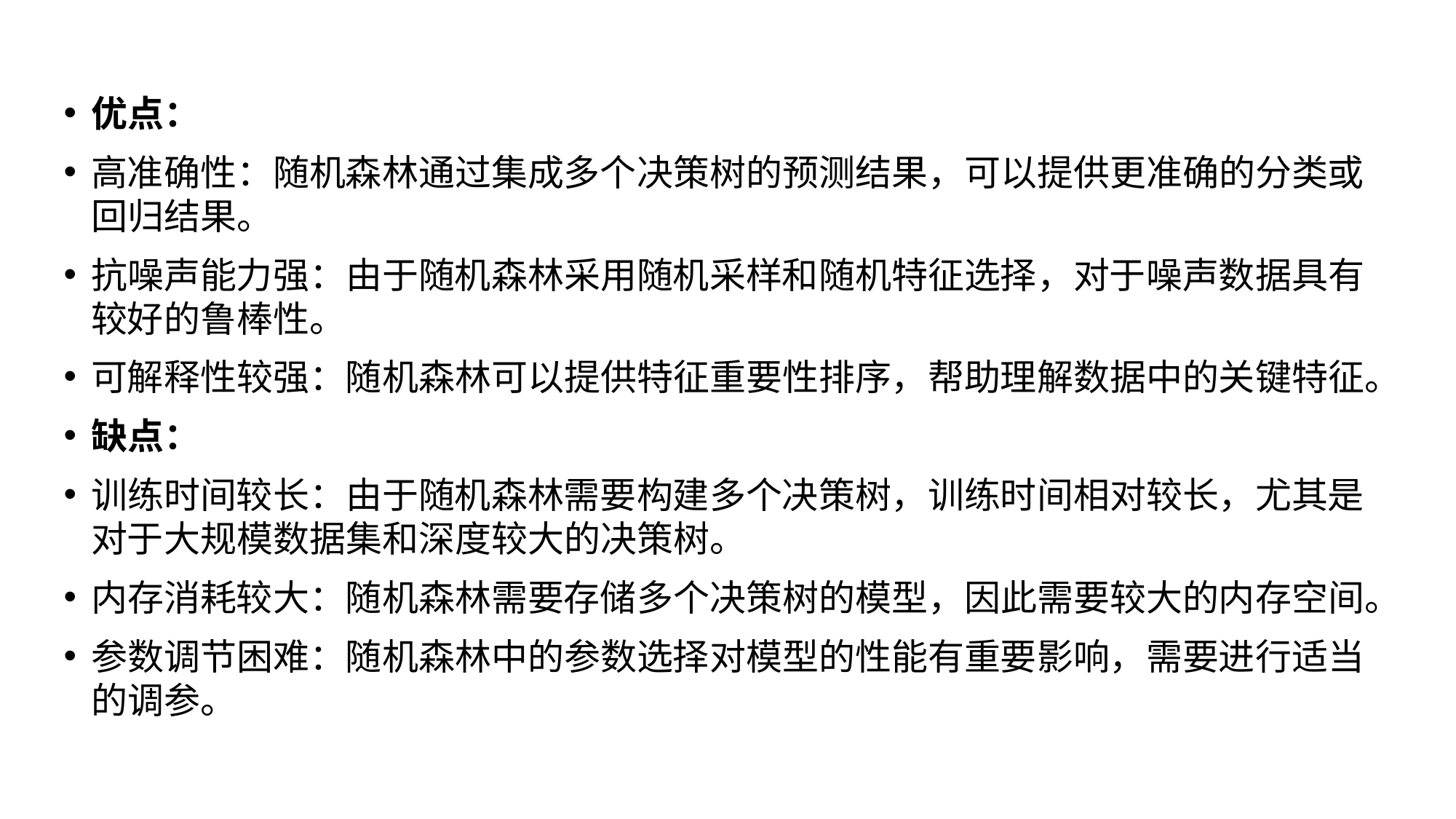

优点：
高准确性：随机森林通过集成多个决策树的预测结果，可以提供更准确的分类或回归结果。
抗噪声能力强：由于随机森林采用随机采样和随机特征选择，对于噪声数据具有较好的鲁棒性。
可解释性较强：随机森林可以提供特征重要性排序，帮助理解数据中的关键特征。
缺点：
训练时间较长：由于随机森林需要构建多个决策树，训练时间相对较长，尤其是对于大规模数据集和深度较大的决策树。
内存消耗较大：随机森林需要存储多个决策树的模型，因此需要较大的内存空间。
参数调节困难：随机森林中的参数选择对模型的性能有重要影响，需要进行适当的调参。